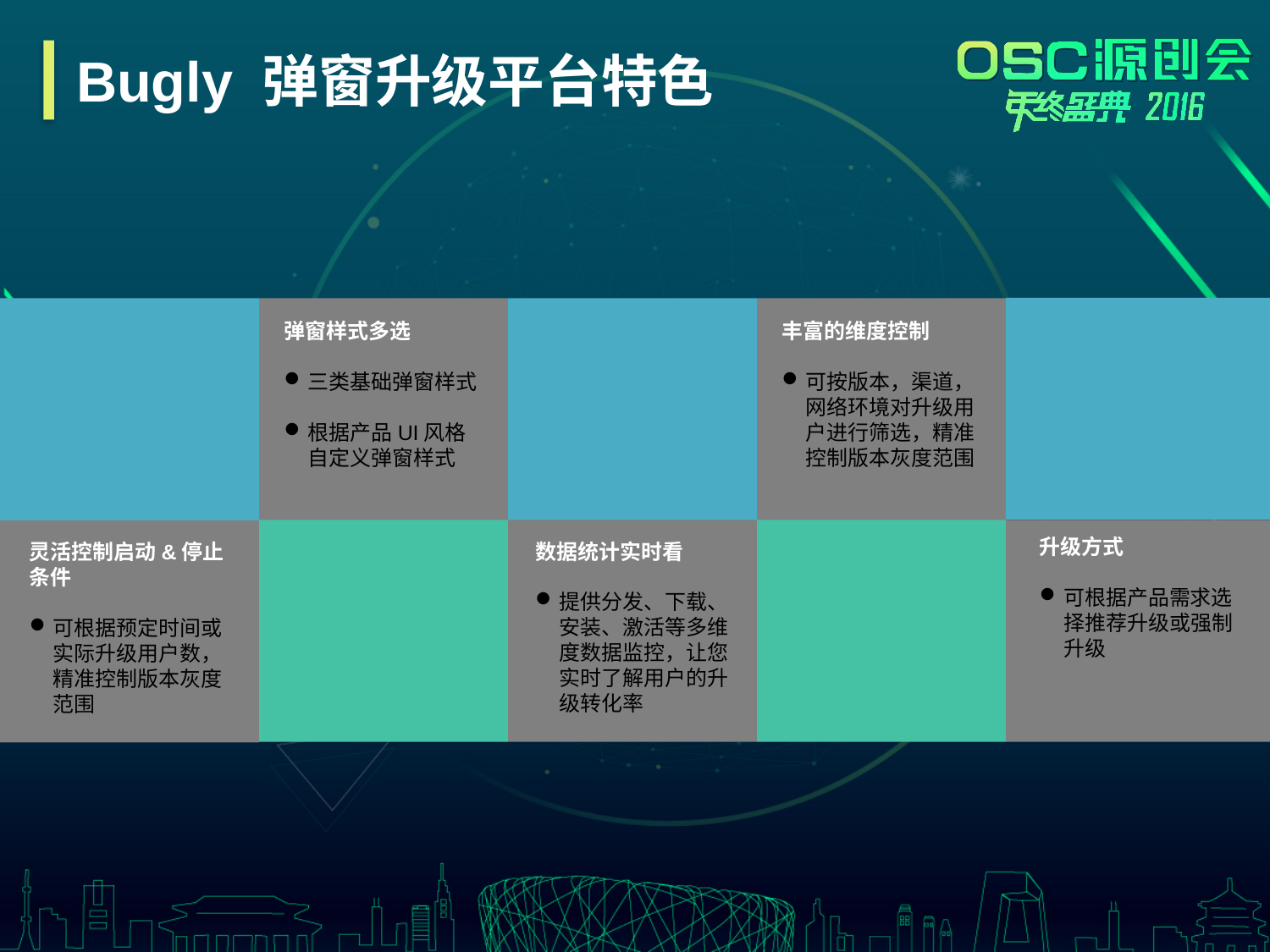

# Bugly 弹窗升级平台特色

弹窗样式多选

三类基础弹窗样式

根据产品UI风格自定义弹窗样式

丰富的维度控制
可按版本，渠道，网络环境对升级用户进行筛选，精准控制版本灰度范围

升级方式

可根据产品需求选择推荐升级或强制升级

数据统计实时看

提供分发、下载、安装、激活等多维度数据监控，让您实时了解用户的升级转化率
灵活控制启动&停止条件

可根据预定时间或实际升级用户数，精准控制版本灰度范围